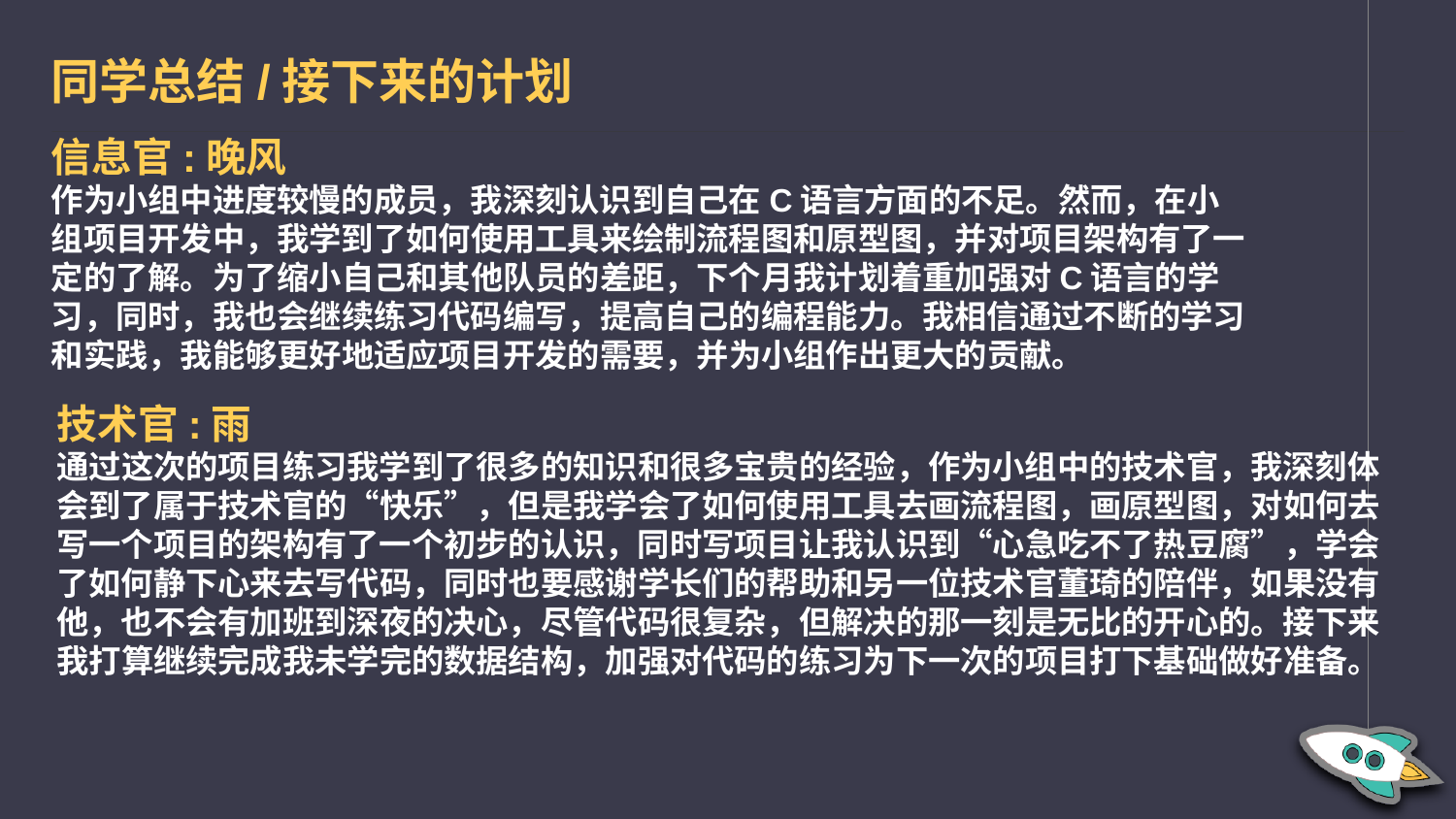

同学总结/接下来的计划
信息官:晚风
作为小组中进度较慢的成员，我深刻认识到自己在C语言方面的不足。然而，在小组项目开发中，我学到了如何使用工具来绘制流程图和原型图，并对项目架构有了一定的了解。为了缩小自己和其他队员的差距，下个月我计划着重加强对C语言的学习，同时，我也会继续练习代码编写，提高自己的编程能力。我相信通过不断的学习和实践，我能够更好地适应项目开发的需要，并为小组作出更大的贡献。
技术官:雨
通过这次的项目练习我学到了很多的知识和很多宝贵的经验，作为小组中的技术官，我深刻体会到了属于技术官的“快乐”，但是我学会了如何使用工具去画流程图，画原型图，对如何去写一个项目的架构有了一个初步的认识，同时写项目让我认识到“心急吃不了热豆腐”，学会了如何静下心来去写代码，同时也要感谢学长们的帮助和另一位技术官董琦的陪伴，如果没有他，也不会有加班到深夜的决心，尽管代码很复杂，但解决的那一刻是无比的开心的。接下来我打算继续完成我未学完的数据结构，加强对代码的练习为下一次的项目打下基础做好准备。